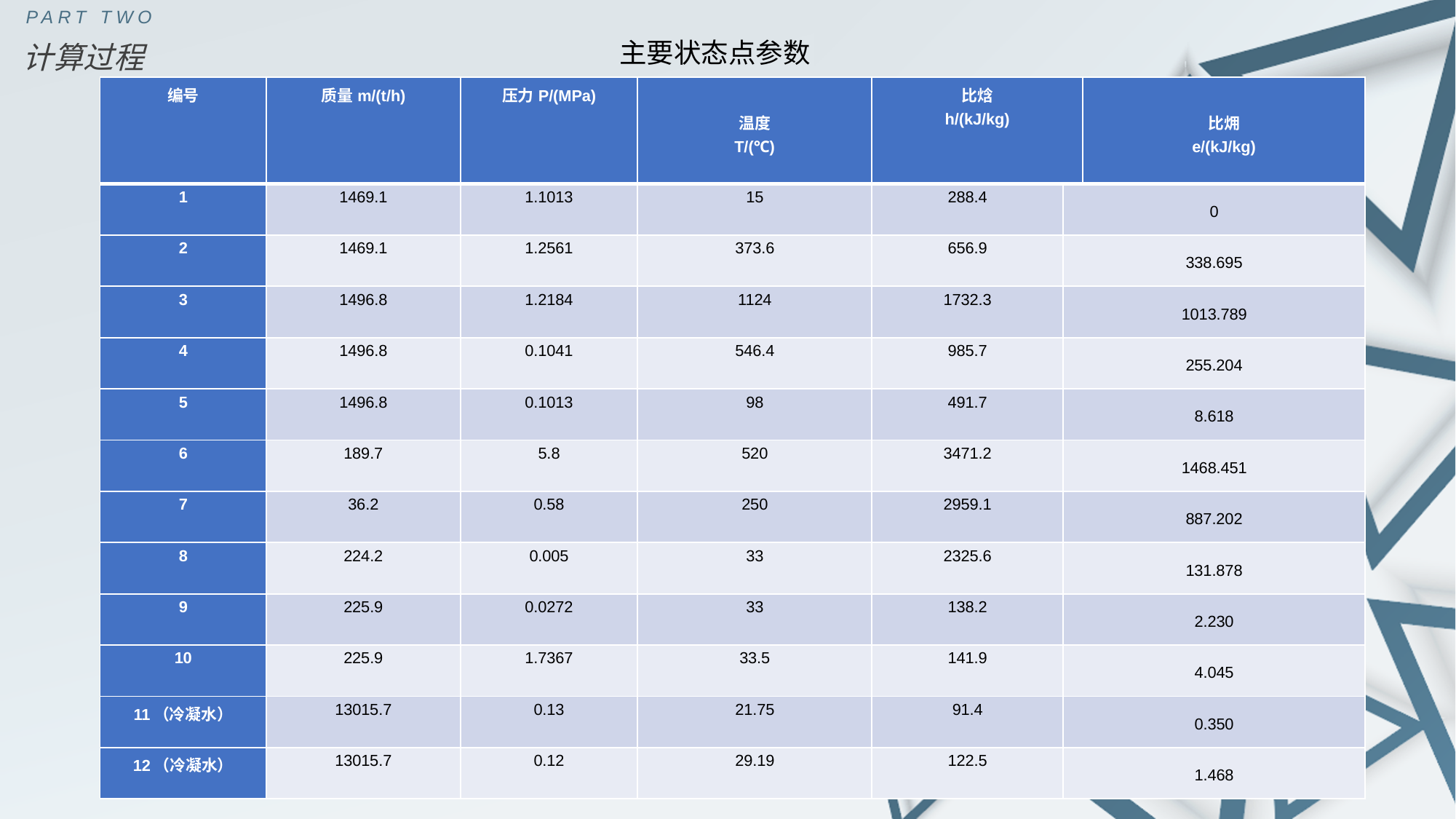

PART TWO
主要状态点参数
计算过程
| 编号 | 质量m/(t/h) | 压力P/(MPa) | 温度 T/(℃) | 比焓 h/(kJ/kg) |  | 比㶲 e/(kJ/kg) |
| --- | --- | --- | --- | --- | --- | --- |
| 1 | 1469.1 | 1.1013 | 15 | 288.4 | 0 |  |
| 2 | 1469.1 | 1.2561 | 373.6 | 656.9 | 338.695 |  |
| 3 | 1496.8 | 1.2184 | 1124 | 1732.3 | 1013.789 |  |
| 4 | 1496.8 | 0.1041 | 546.4 | 985.7 | 255.204 |  |
| 5 | 1496.8 | 0.1013 | 98 | 491.7 | 8.618 |  |
| 6 | 189.7 | 5.8 | 520 | 3471.2 | 1468.451 |  |
| 7 | 36.2 | 0.58 | 250 | 2959.1 | 887.202 |  |
| 8 | 224.2 | 0.005 | 33 | 2325.6 | 131.878 |  |
| 9 | 225.9 | 0.0272 | 33 | 138.2 | 2.230 |  |
| 10 | 225.9 | 1.7367 | 33.5 | 141.9 | 4.045 |  |
| 11（冷凝水） | 13015.7 | 0.13 | 21.75 | 91.4 | 0.350 |  |
| 12（冷凝水） | 13015.7 | 0.12 | 29.19 | 122.5 | 1.468 |  |